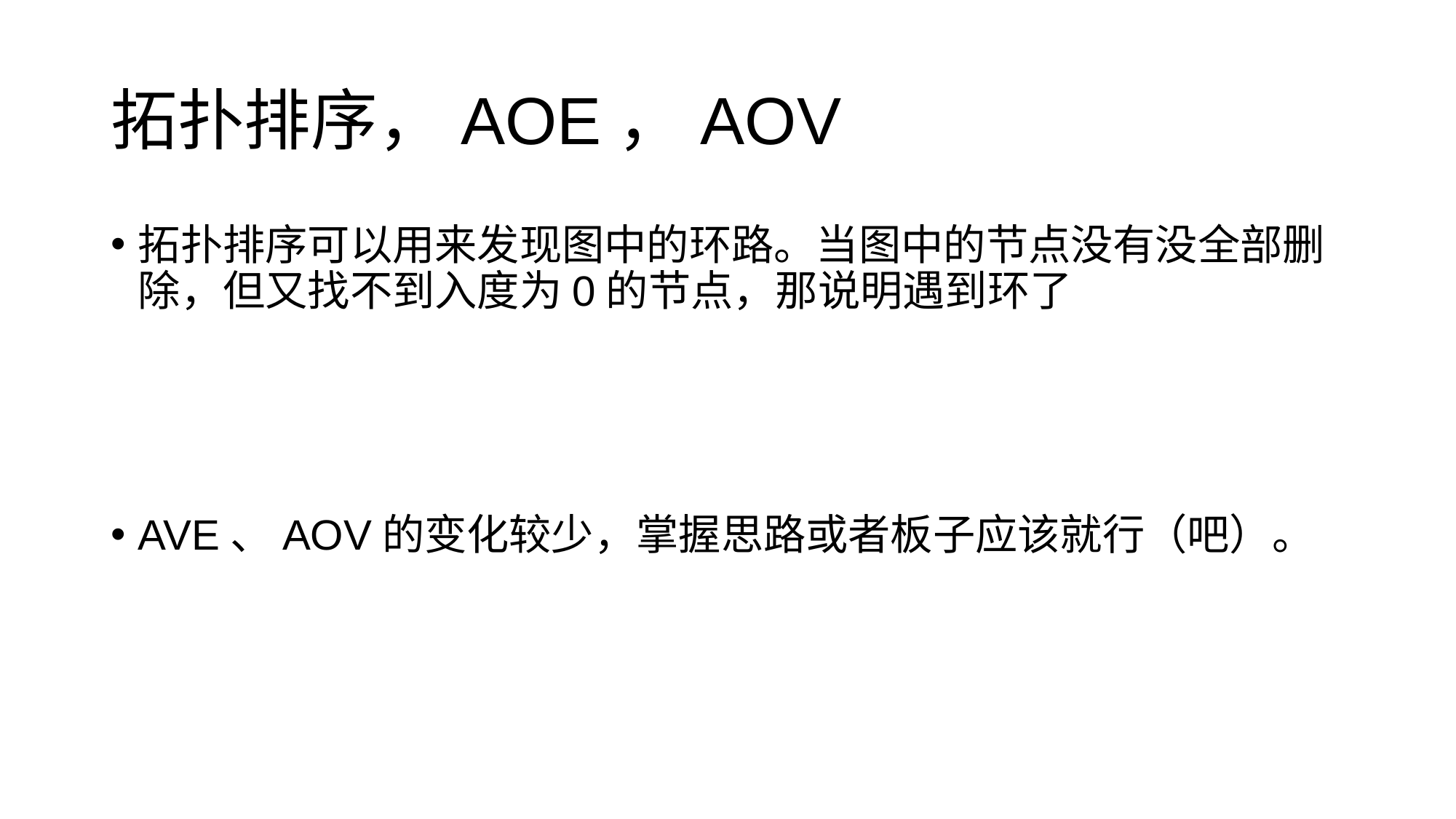

# 拓扑排序，AOE，AOV
拓扑排序可以用来发现图中的环路。当图中的节点没有没全部删除，但又找不到入度为0的节点，那说明遇到环了

AVE、AOV的变化较少，掌握思路或者板子应该就行（吧）。